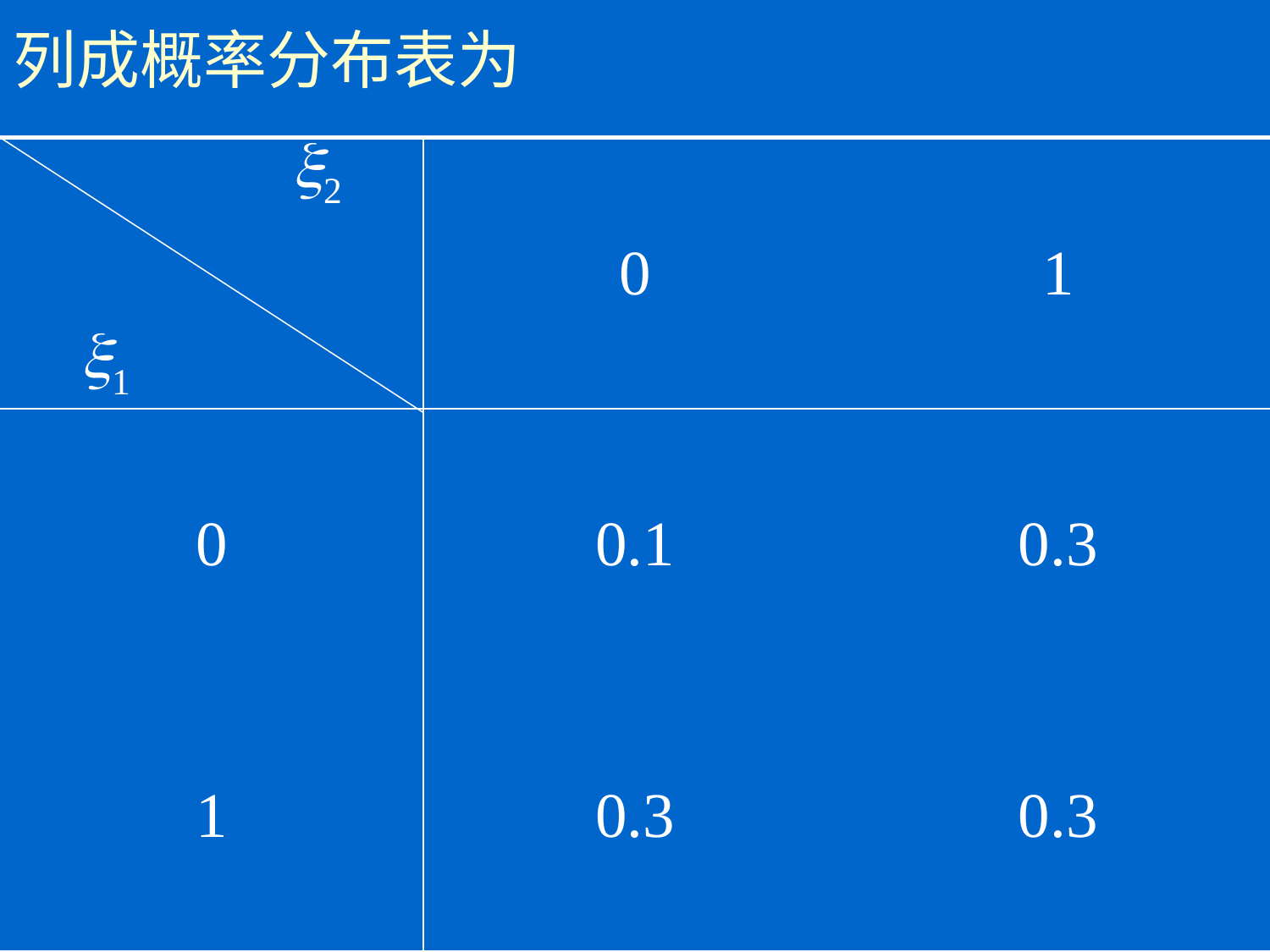

# 列成概率分布表为
| ξ1 | ξ2 | 0 | 1 |
| --- | --- | --- | --- |
| 0 |  | 0.1 | 0.3 |
| 1 |  | 0.3 | 0.3 |